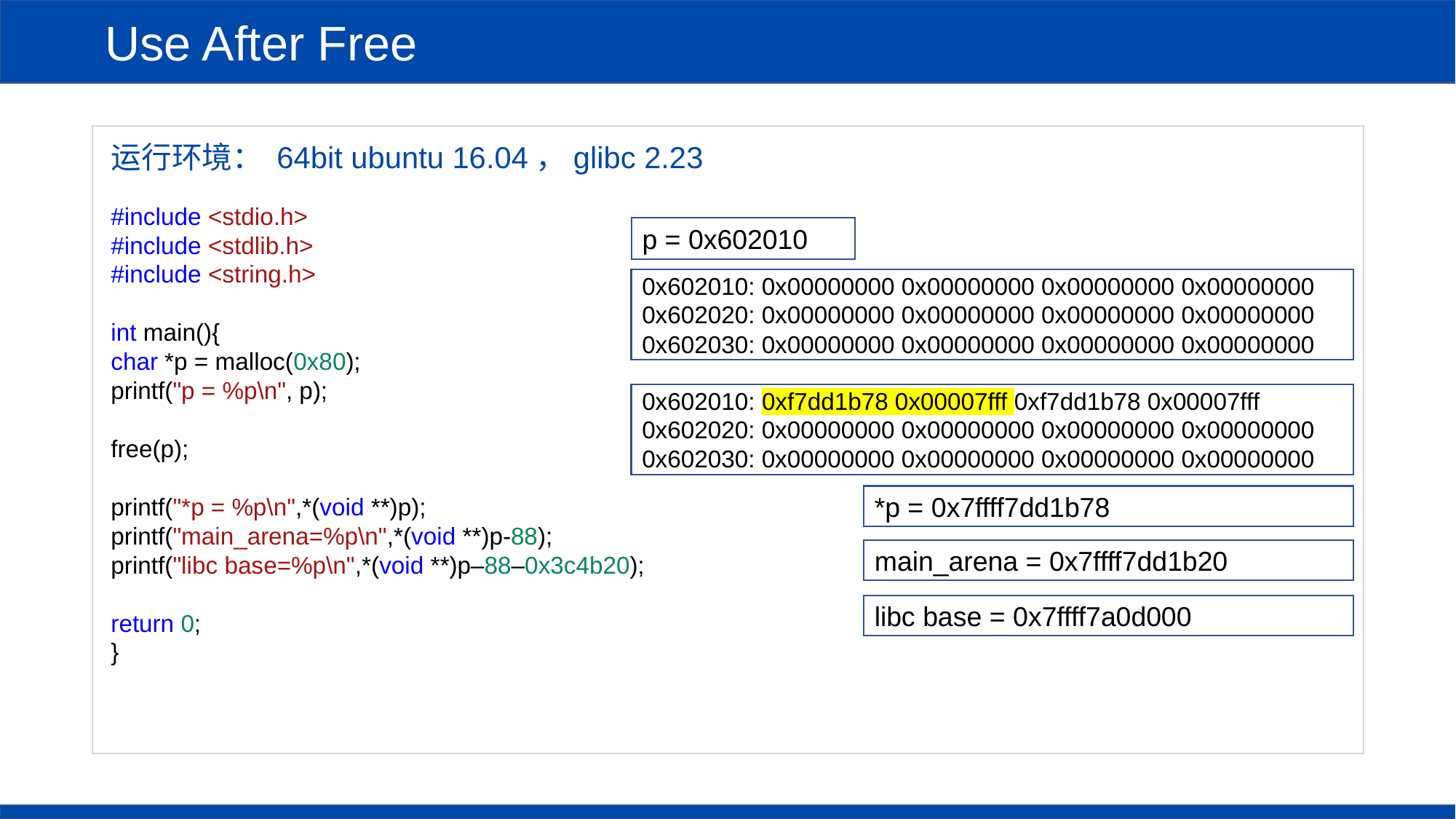

Use After Free

运行环境： 64bit ubuntu 16.04，glibc 2.23
#include <stdio.h>
#include <stdlib.h>
#include <string.h>
int main(){
char *p = malloc(0x80);
printf("p = %p\n", p);
free(p);
printf("*p = %p\n",*(void **)p);
printf("main_arena=%p\n",*(void **)p-88);
printf("libc base=%p\n",*(void **)p–88–0x3c4b20);
return 0;
}
p = 0x602010
0x602010: 0x00000000 0x00000000 0x00000000 0x00000000
0x602020: 0x00000000 0x00000000 0x00000000 0x00000000
0x602030: 0x00000000 0x00000000 0x00000000 0x00000000
0x602010: 0xf7dd1b78 0x00007fff 0xf7dd1b78 0x00007fff
0x602020: 0x00000000 0x00000000 0x00000000 0x00000000
0x602030: 0x00000000 0x00000000 0x00000000 0x00000000
*p = 0x7ffff7dd1b78
main_arena = 0x7ffff7dd1b20
libc base = 0x7ffff7a0d000